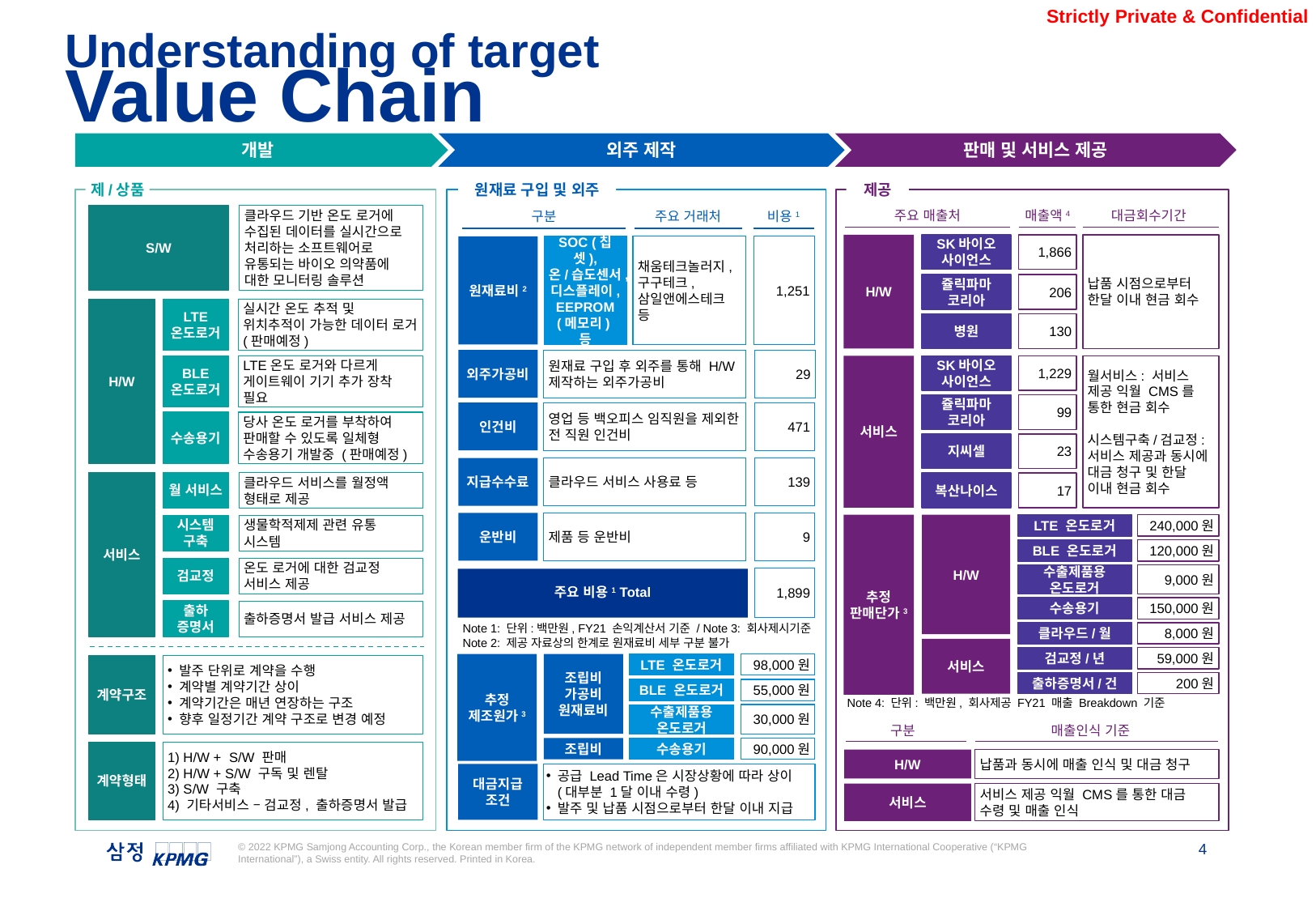

Understanding of target
Value Chain
개발
외주 제작
판매 및 서비스 제공
제/상품
원재료 구입 및 외주
제공

주요 매출처
대금회수기간
S/W
클라우드 기반 온도 로거에 수집된 데이터를 실시간으로 처리하는 소프트웨어로 유통되는 바이오 의약품에 대한 모니터링 솔루션
구분
주요 거래처
비용1
매출액4
H/W
SK바이오
사이언스
1,866
납품 시점으로부터 한달 이내 현금 회수
원재료비2
채움테크놀러지,
구구테크,
삼일앤에스테크
등
1,251
SOC (칩셋),
온/습도센서,
디스플레이,
EEPROM
(메모리)
등
쥴릭파마
코리아
206
H/W
실시간 온도 추적 및 위치추적이 가능한 데이터 로거 (판매예정)
LTE 온도로거
병원
130
외주가공비
원재료 구입 후 외주를 통해 H/W 제작하는 외주가공비
29
BLE 온도로거
LTE온도 로거와 다르게 게이트웨이 기기 추가 장착 필요
월서비스: 서비스 제공 익월 CMS를 통한 현금 회수

시스템구축/검교정: 서비스 제공과 동시에 대금 청구 및 한달 이내 현금 회수
서비스
SK바이오
사이언스
1,229
쥴릭파마
코리아
99
영업 등 백오피스 임직원을 제외한 전 직원 인건비
471
인건비
수송용기
당사 온도 로거를 부착하여 판매할 수 있도록 일체형 수송용기 개발중 (판매예정)
지씨셀
23
클라우드 서비스 사용료 등
139
지급수수료
월 서비스
서비스
클라우드 서비스를 월정액 형태로 제공
복산나이스
17
제품 등 운반비
9
운반비
추정
판매단가3
H/W
LTE 온도로거
240,000원
시스템 구축
생물학적제제 관련 유통 시스템
120,000원
BLE 온도로거
검교정
온도 로거에 대한 검교정 서비스 제공
9,000원
수출제품용 온도로거
 1,899
주요 비용1 Total
수송용기
150,000원
출하
증명서
출하증명서 발급 서비스 제공
Note 1: 단위:백만원, FY21 손익계산서 기준 / Note 3: 회사제시기준
Note 2: 제공 자료상의 한계로 원재료비 세부 구분 불가
클라우드/월
8,000원
서비스
검교정/년
59,000원
추정
제조원가3
조립비
가공비
원재료비
LTE 온도로거
98,000원
발주 단위로 계약을 수행
계약별 계약기간 상이
계약기간은 매년 연장하는 구조
향후 일정기간 계약 구조로 변경 예정
계약구조
출하증명서/건
200원
BLE 온도로거
55,000원
Note 4: 단위: 백만원, 회사제공 FY21 매출 Breakdown 기준
30,000원
수출제품용 온도로거
구분
매출인식 기준
조립비
수송용기
90,000원
계약형태
1) H/W +  S/W 판매
2) H/W + S/W 구독 및 렌탈
3) S/W 구축
4) 기타서비스 – 검교정, 출하증명서 발급
납품과 동시에 매출 인식 및 대금 청구
H/W
대금지급
조건
공급 Lead Time은 시장상황에 따라 상이 (대부분 1달 이내 수령)
발주 및 납품 시점으로부터 한달 이내 지급
서비스 제공 익월 CMS를 통한 대금 수령 및 매출 인식
서비스